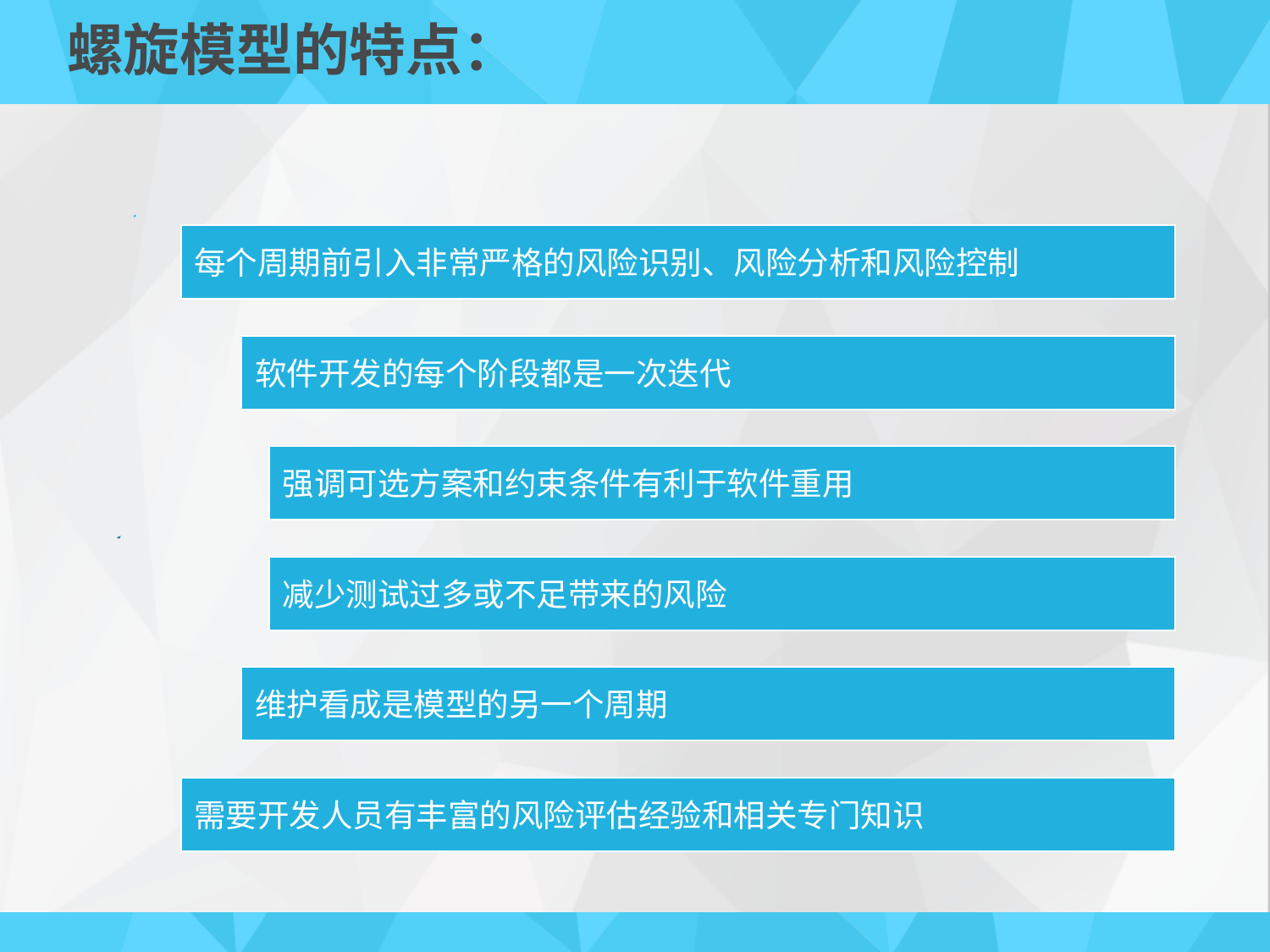

# 螺旋模型的特点：
每个周期前引入非常严格的风险识别、风险分析和风险控制
软件开发的每个阶段都是一次迭代
强调可选方案和约束条件有利于软件重用
减少测试过多或不足带来的风险
维护看成是模型的另一个周期
需要开发人员有丰富的风险评估经验和相关专门知识